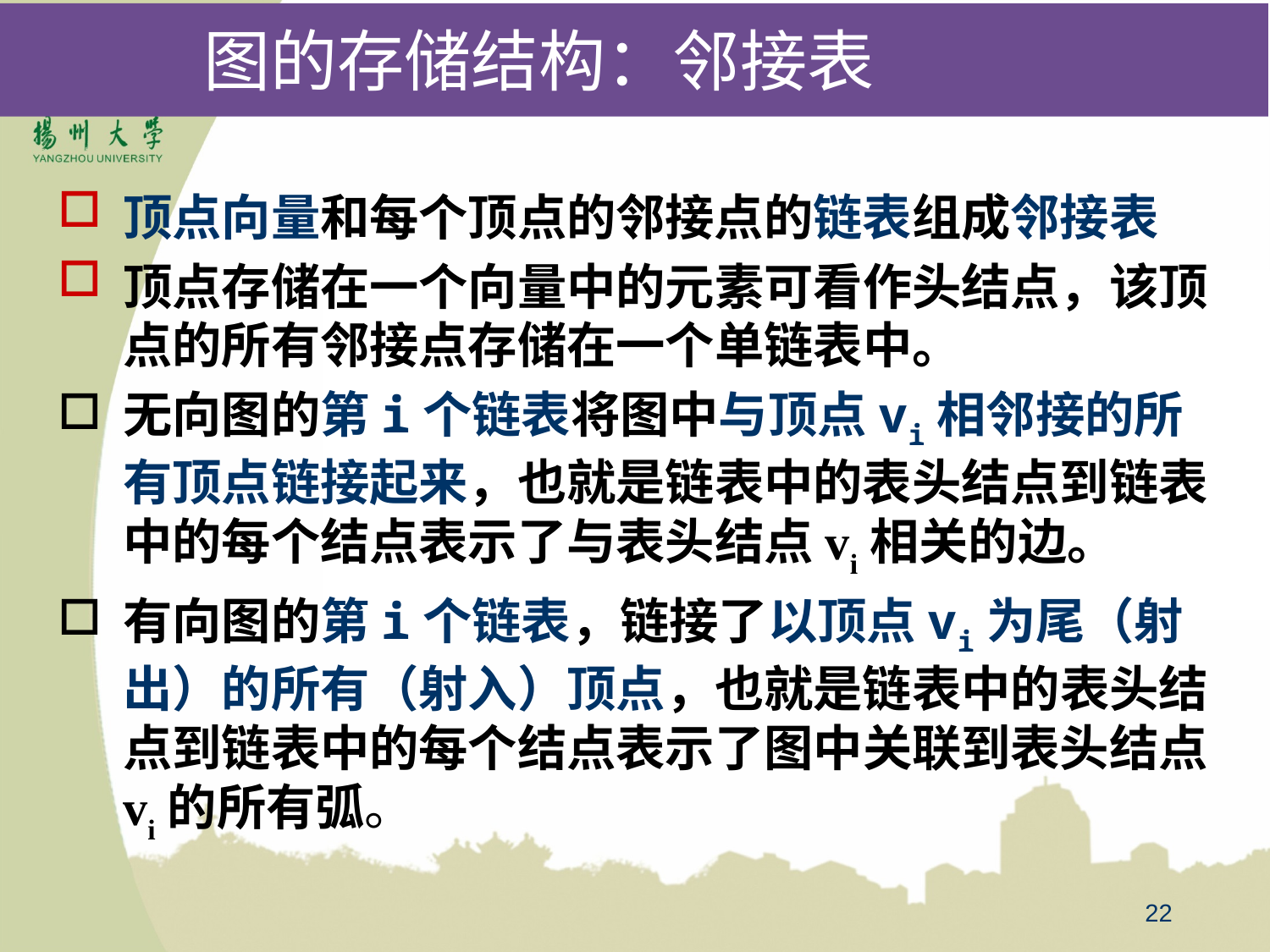

# 图的存储结构：邻接表

顶点向量和每个顶点的邻接点的链表组成邻接表
顶点存储在一个向量中的元素可看作头结点，该顶点的所有邻接点存储在一个单链表中。
无向图的第i个链表将图中与顶点vi相邻接的所有顶点链接起来，也就是链表中的表头结点到链表中的每个结点表示了与表头结点vi相关的边。
有向图的第i个链表，链接了以顶点vi为尾（射出）的所有（射入）顶点，也就是链表中的表头结点到链表中的每个结点表示了图中关联到表头结点vi的所有弧。
22